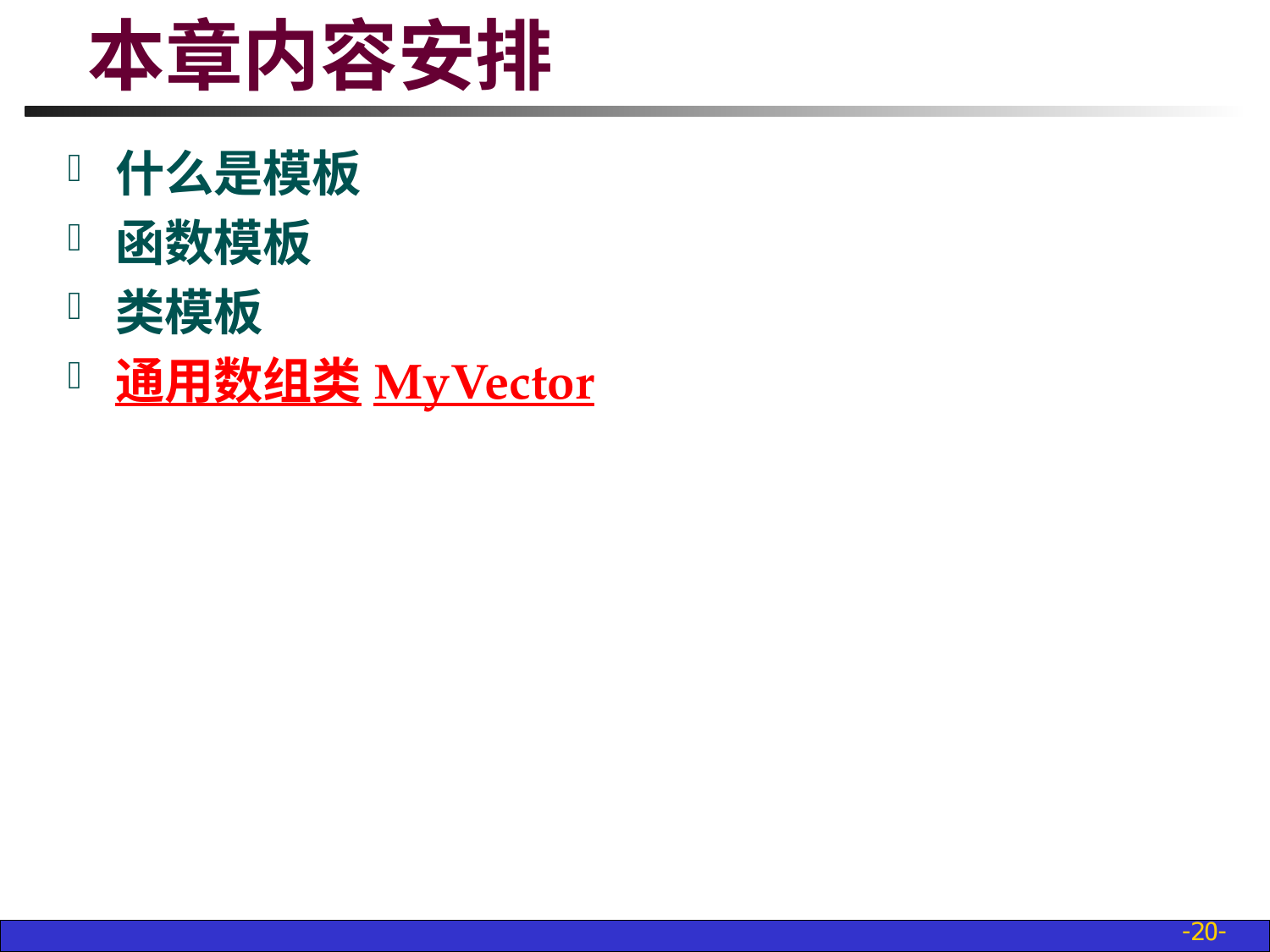

# 本章内容安排
什么是模板
函数模板
类模板
通用数组类MyVector

-20-